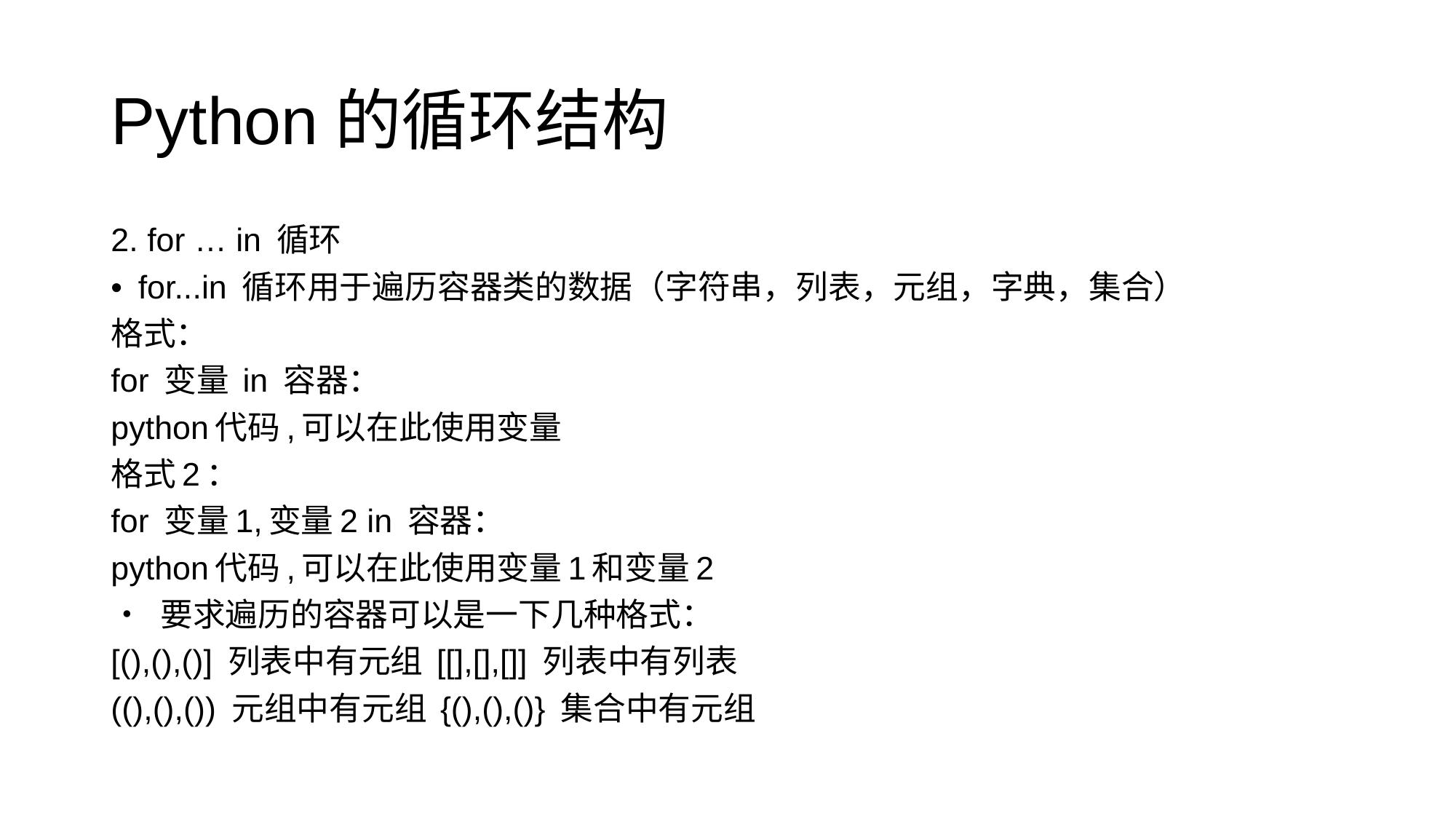

# Python的循环结构
2. for … in 循环
•  for...in 循环用于遍历容器类的数据（字符串，列表，元组，字典，集合）
格式：
for 变量 in 容器：
python代码,可以在此使用变量
格式2：
for 变量1,变量2 in 容器：
python代码,可以在此使用变量1和变量2
•  要求遍历的容器可以是一下几种格式：
[(),(),()] 列表中有元组 [[],[],[]] 列表中有列表
((),(),()) 元组中有元组 {(),(),()} 集合中有元组